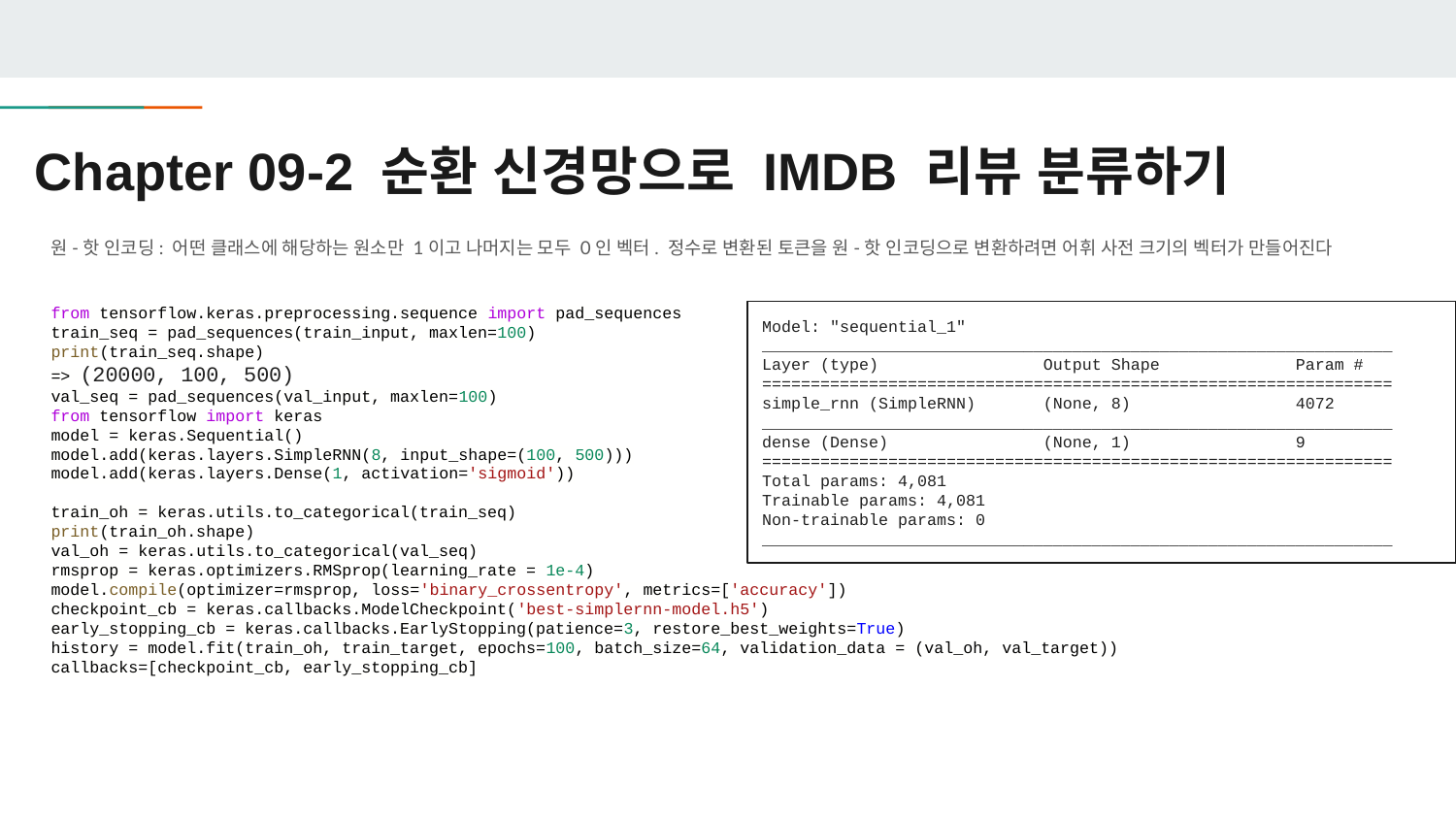

# Chapter 09-2 순환 신경망으로 IMDB 리뷰 분류하기
원-핫 인코딩: 어떤 클래스에 해당하는 원소만 1이고 나머지는 모두 0인 벡터. 정수로 변환된 토큰을 원-핫 인코딩으로 변환하려면 어휘 사전 크기의 벡터가 만들어진다

from tensorflow.keras.preprocessing.sequence import pad_sequences
train_seq = pad_sequences(train_input, maxlen=100)
print(train_seq.shape)
=> (20000, 100, 500)
val_seq = pad_sequences(val_input, maxlen=100)
from tensorflow import keras
model = keras.Sequential()
model.add(keras.layers.SimpleRNN(8, input_shape=(100, 500)))
model.add(keras.layers.Dense(1, activation='sigmoid'))

train_oh = keras.utils.to_categorical(train_seq)
print(train_oh.shape)
val_oh = keras.utils.to_categorical(val_seq)
rmsprop = keras.optimizers.RMSprop(learning_rate = 1e-4)
model.compile(optimizer=rmsprop, loss='binary_crossentropy', metrics=['accuracy'])
checkpoint_cb = keras.callbacks.ModelCheckpoint('best-simplernn-model.h5')
early_stopping_cb = keras.callbacks.EarlyStopping(patience=3, restore_best_weights=True)
history = model.fit(train_oh, train_target, epochs=100, batch_size=64, validation_data = (val_oh, val_target))
callbacks=[checkpoint_cb, early_stopping_cb]

Model: "sequential_1"
_________________________________________________________________
Layer (type)                 Output Shape              Param #
=================================================================
simple_rnn (SimpleRNN)       (None, 8)                 4072
_________________________________________________________________
dense (Dense)                (None, 1)                 9
=================================================================
Total params: 4,081
Trainable params: 4,081
Non-trainable params: 0
_________________________________________________________________